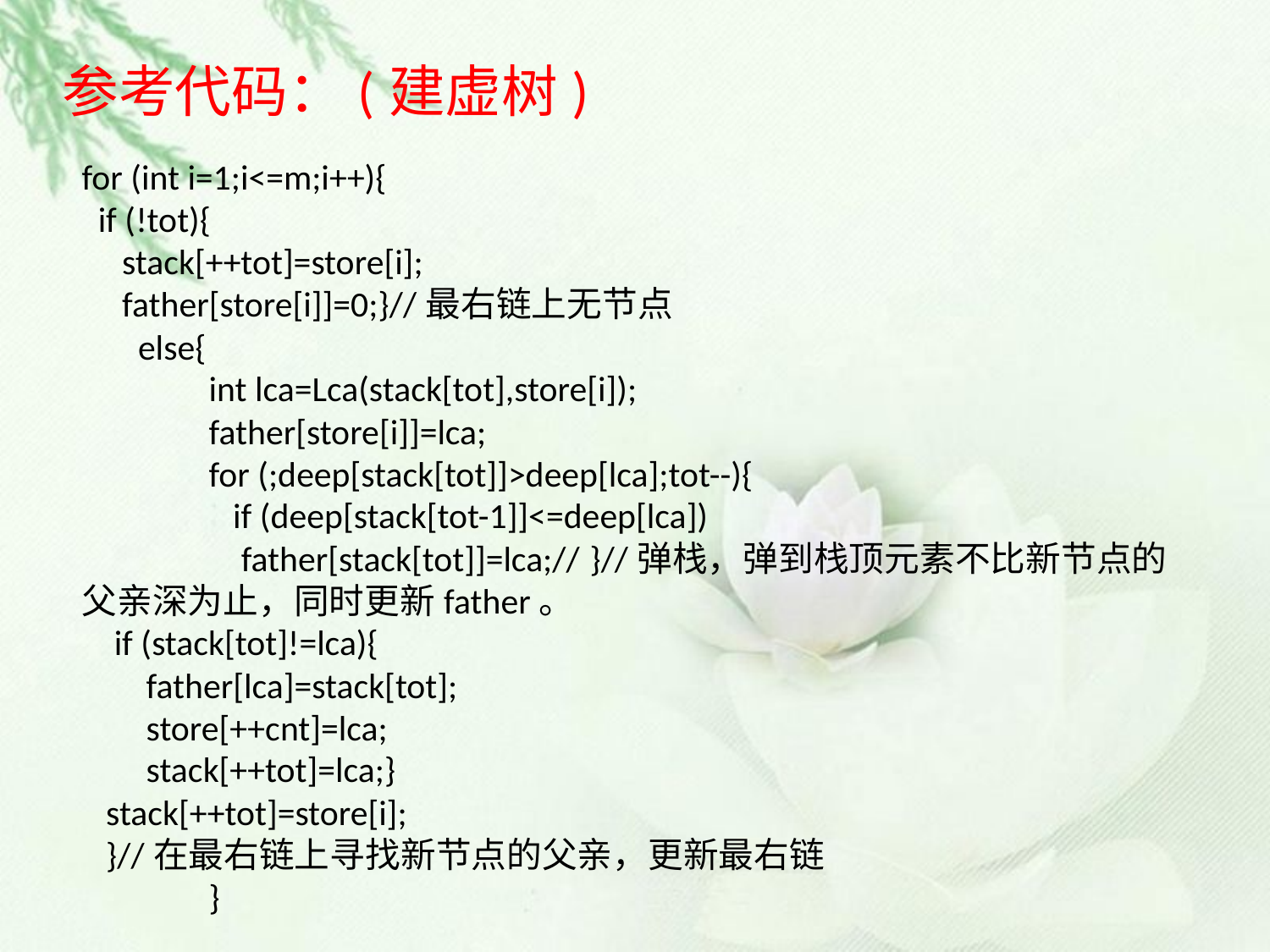

参考代码：(建虚树)
for (int i=1;i<=m;i++){
  if (!tot){
     stack[++tot]=store[i];
     father[store[i]]=0;}//最右链上无节点
       else{
	int lca=Lca(stack[tot],store[i]);
	father[store[i]]=lca;
	for (;deep[stack[tot]]>deep[lca];tot--){
	   if (deep[stack[tot-1]]<=deep[lca])
	    father[stack[tot]]=lca;//	}//弹栈，弹到栈顶元素不比新节点的父亲深为止，同时更新father。
    if (stack[tot]!=lca){
        father[lca]=stack[tot];
        store[++cnt]=lca;
        stack[++tot]=lca;}
   stack[++tot]=store[i];
   }//在最右链上寻找新节点的父亲，更新最右链
	}